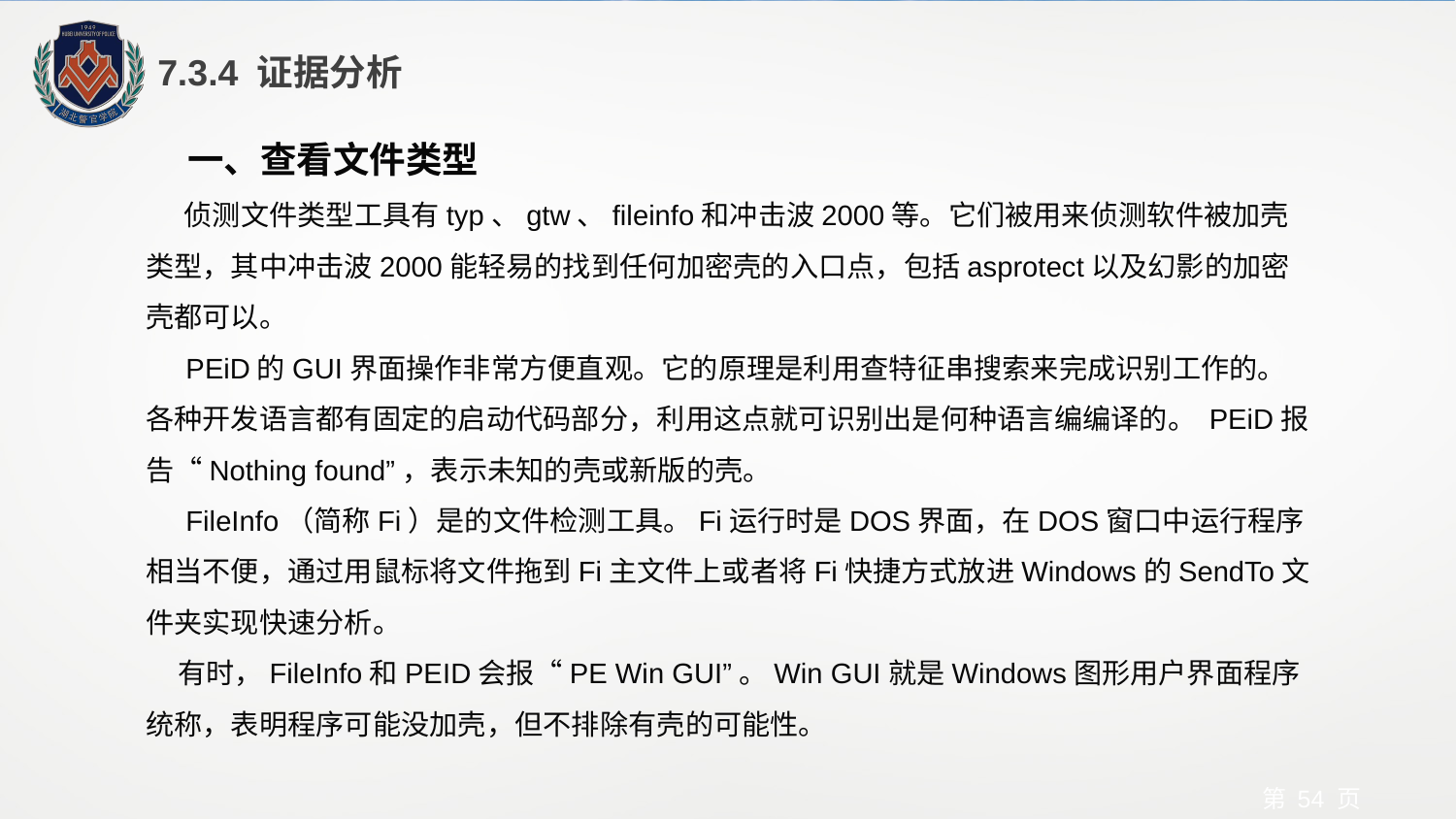

7.3.4 证据分析
    一、查看文件类型
     侦测文件类型工具有typ、gtw、fileinfo和冲击波2000等。它们被用来侦测软件被加壳类型，其中冲击波2000能轻易的找到任何加密壳的入口点，包括asprotect以及幻影的加密壳都可以。
     PEiD的GUI界面操作非常方便直观。它的原理是利用查特征串搜索来完成识别工作的。各种开发语言都有固定的启动代码部分，利用这点就可识别出是何种语言编编译的。 PEiD报告“Nothing found”，表示未知的壳或新版的壳。
     FileInfo（简称Fi）是的文件检测工具。Fi运行时是DOS界面，在DOS窗口中运行程序相当不便，通过用鼠标将文件拖到Fi主文件上或者将Fi快捷方式放进Windows的SendTo文件夹实现快速分析。
    有时，FileInfo和PEID会报“PE Win GUI”。Win GUI就是Windows图形用户界面程序统称，表明程序可能没加壳，但不排除有壳的可能性。